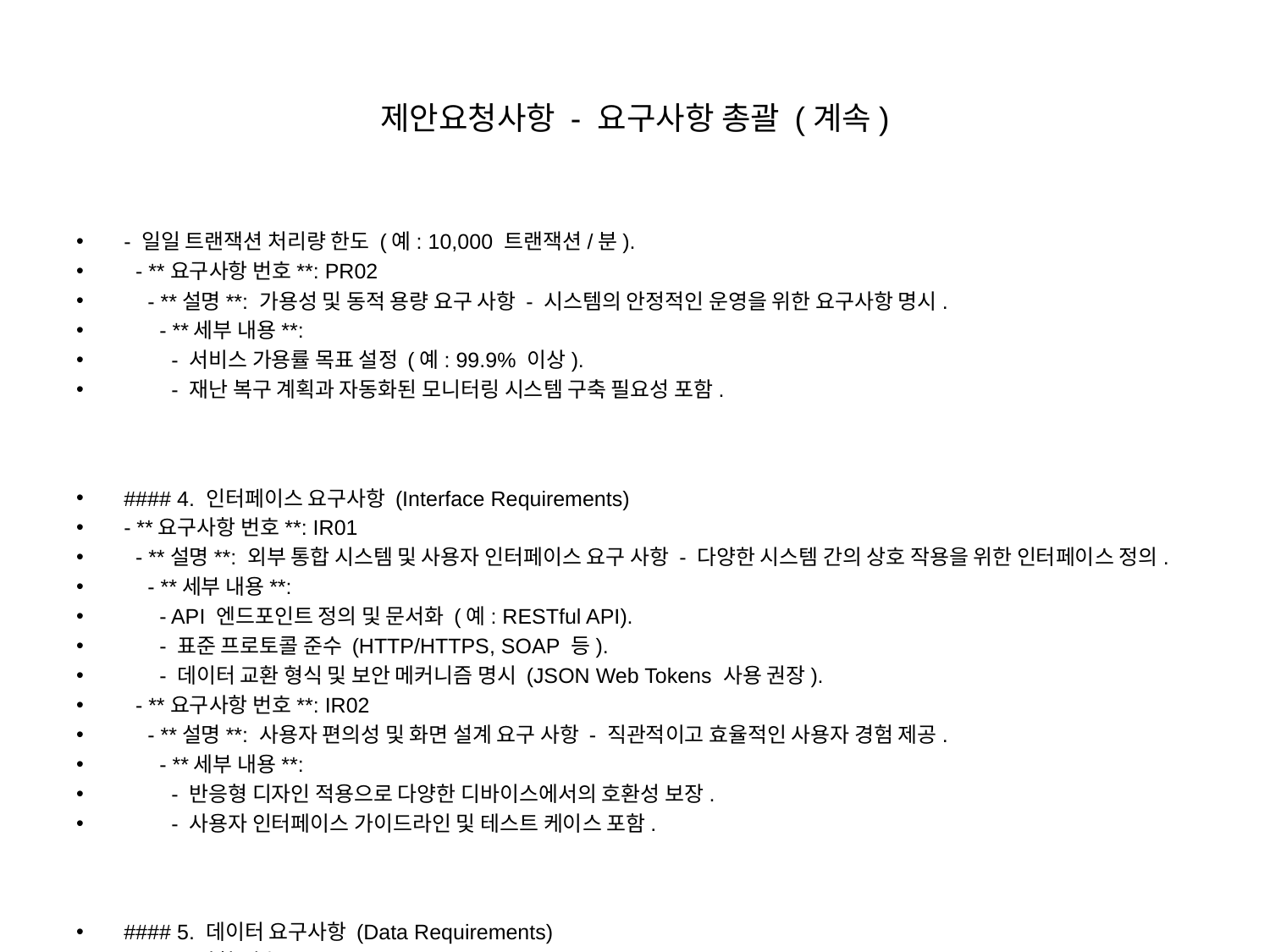

# 제안요청사항 - 요구사항 총괄 (계속)
- 일일 트랜잭션 처리량 한도 (예: 10,000 트랜잭션/분).
  - **요구사항 번호**: PR02
    - **설명**: 가용성 및 동적 용량 요구 사항 - 시스템의 안정적인 운영을 위한 요구사항 명시.
      - **세부 내용**:
        - 서비스 가용률 목표 설정 (예: 99.9% 이상).
        - 재난 복구 계획과 자동화된 모니터링 시스템 구축 필요성 포함.

#### 4. 인터페이스 요구사항 (Interface Requirements)
- **요구사항 번호**: IR01
  - **설명**: 외부 통합 시스템 및 사용자 인터페이스 요구 사항 - 다양한 시스템 간의 상호 작용을 위한 인터페이스 정의.
    - **세부 내용**:
      - API 엔드포인트 정의 및 문서화 (예: RESTful API).
      - 표준 프로토콜 준수 (HTTP/HTTPS, SOAP 등).
      - 데이터 교환 형식 및 보안 메커니즘 명시 (JSON Web Tokens 사용 권장).
  - **요구사항 번호**: IR02
    - **설명**: 사용자 편의성 및 화면 설계 요구 사항 - 직관적이고 효율적인 사용자 경험 제공.
      - **세부 내용**:
        - 반응형 디자인 적용으로 다양한 디바이스에서의 호환성 보장.
        - 사용자 인터페이스 가이드라인 및 테스트 케이스 포함.

#### 5. 데이터 요구사항 (Data Requirements)
- **요구사항 번호**: DR01